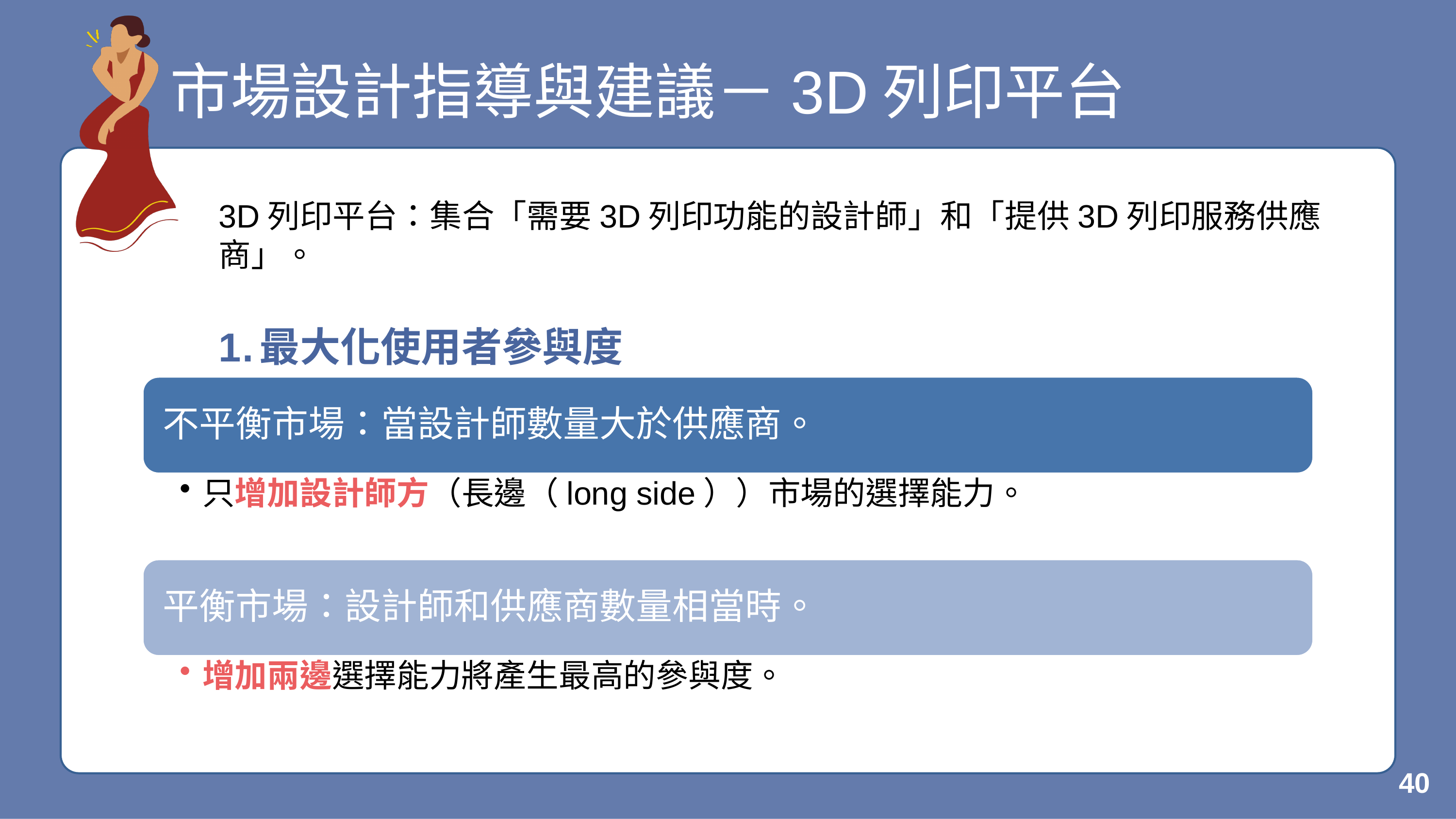

市場設計指導與建議－3D列印平台

3D列印平台：集合「需要3D列印功能的設計師」和「提供3D列印服務供應商」。

最大化使用者參與度
不平衡市場：當設計師數量大於供應商。
只增加設計師方（長邊（long side））市場的選擇能力。
平衡市場：設計師和供應商數量相當時。
增加兩邊選擇能力將產生最高的參與度。
40